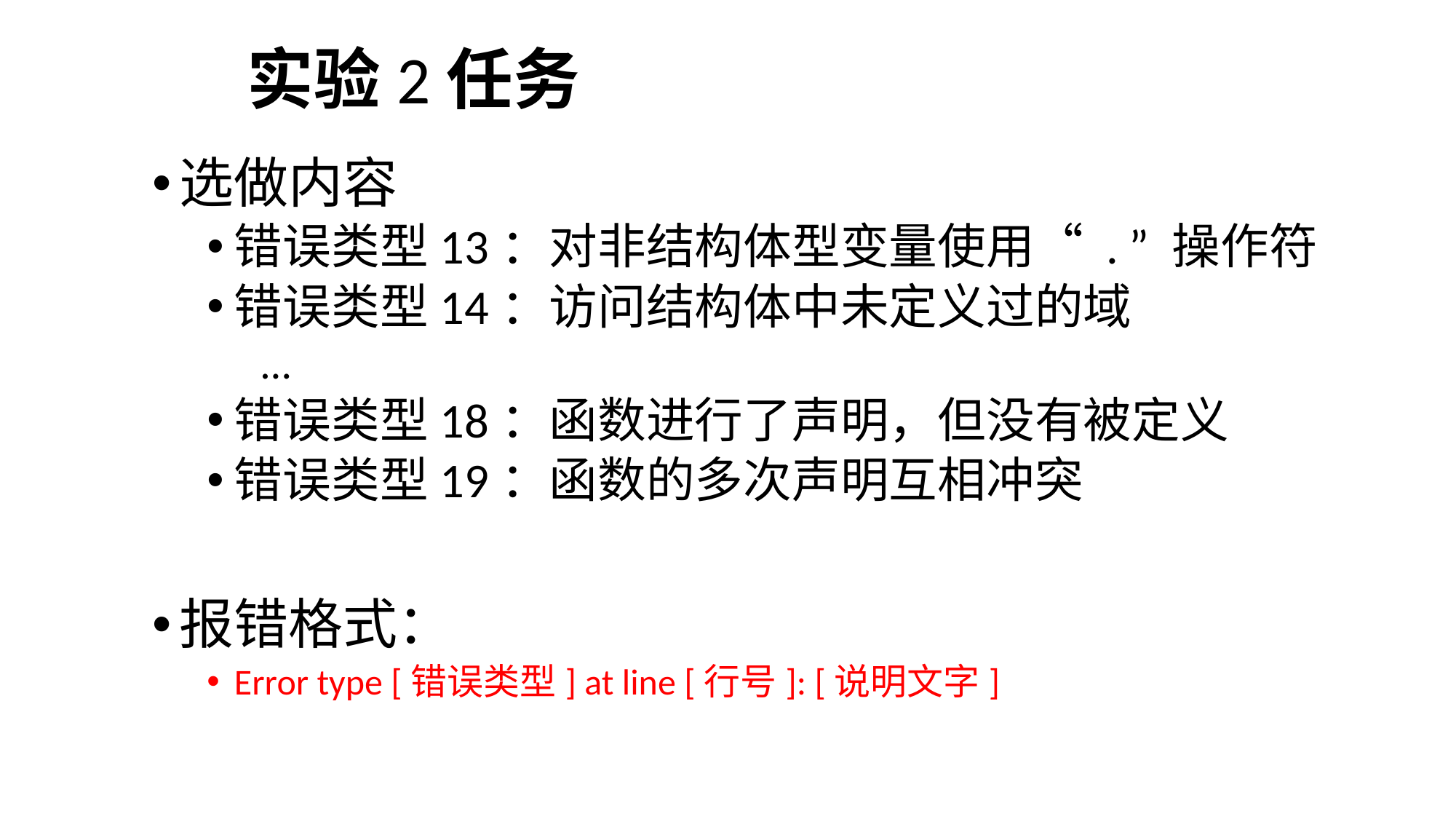

# 实验2任务
选做内容
错误类型13：对非结构体型变量使用“ . ” 操作符
错误类型14：访问结构体中未定义过的域
…
错误类型18：函数进行了声明，但没有被定义
错误类型19：函数的多次声明互相冲突

报错格式：
Error type [错误类型] at line [行号]: [说明文字]